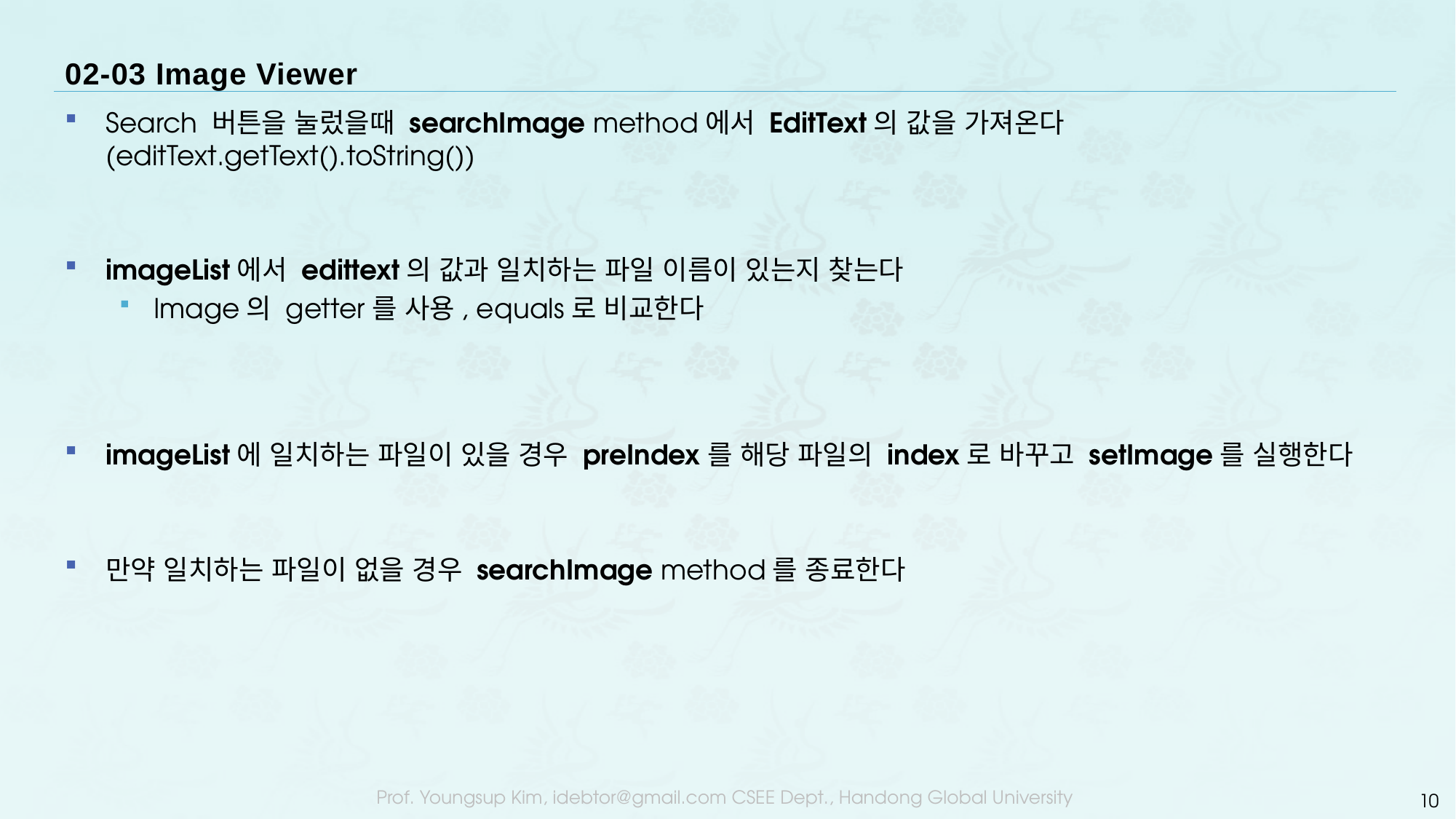

# 02-03 Image Viewer
Search 버튼을 눌렀을때 searchImage method에서 EditText의 값을 가져온다 (editText.getText().toString())

imageList에서 edittext의 값과 일치하는 파일 이름이 있는지 찾는다
Image의 getter를 사용, equals로 비교한다

imageList에 일치하는 파일이 있을 경우 preIndex를 해당 파일의 index로 바꾸고 setImage를 실행한다

만약 일치하는 파일이 없을 경우 searchImage method를 종료한다

10